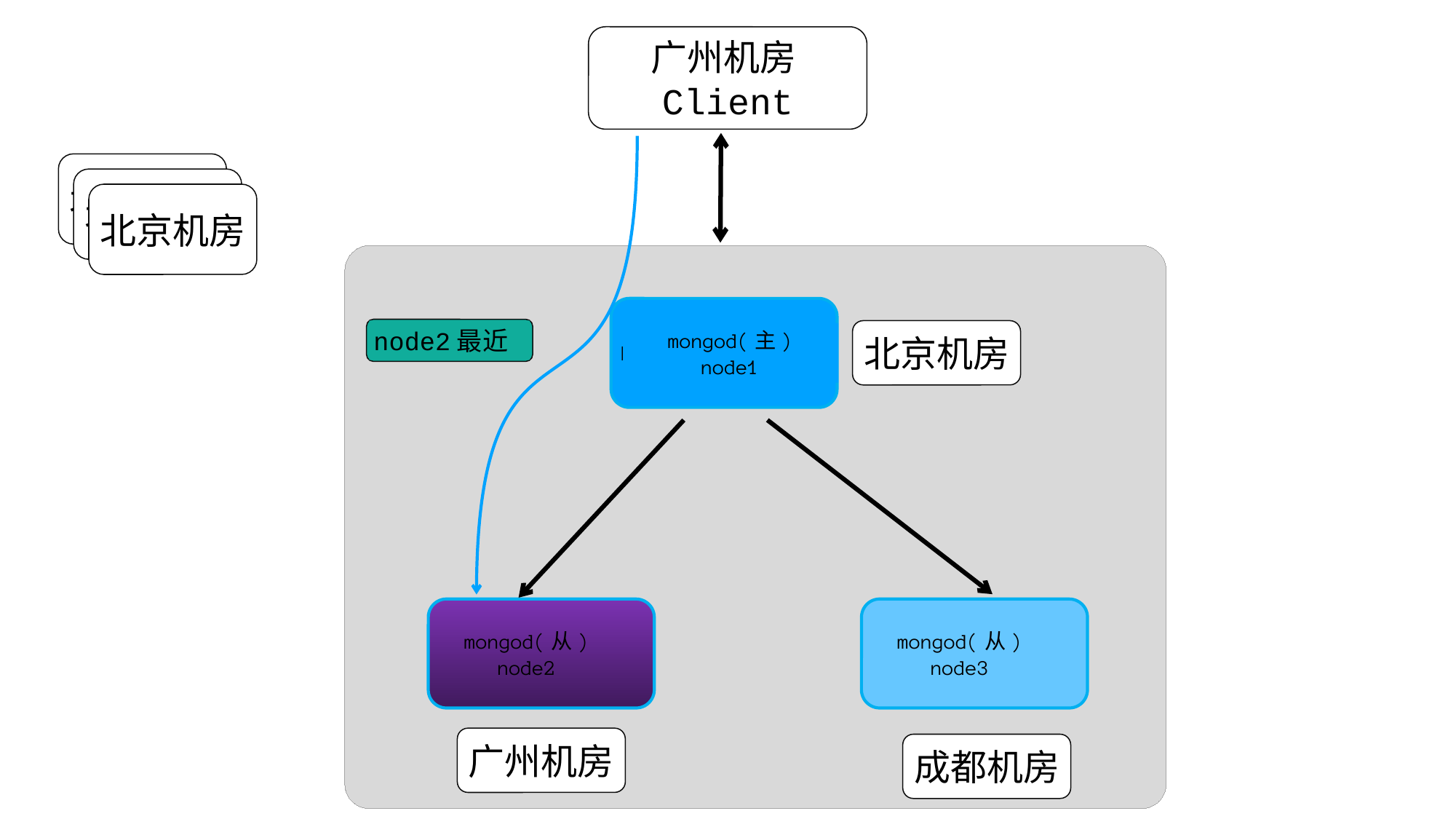

广州机房Client

北京机房

北京机房

北京机房

bei
mongod(主)
node1

node2最近

北京机房

mongod(从)
node2

mongod(从)
node3

广州机房

成都机房